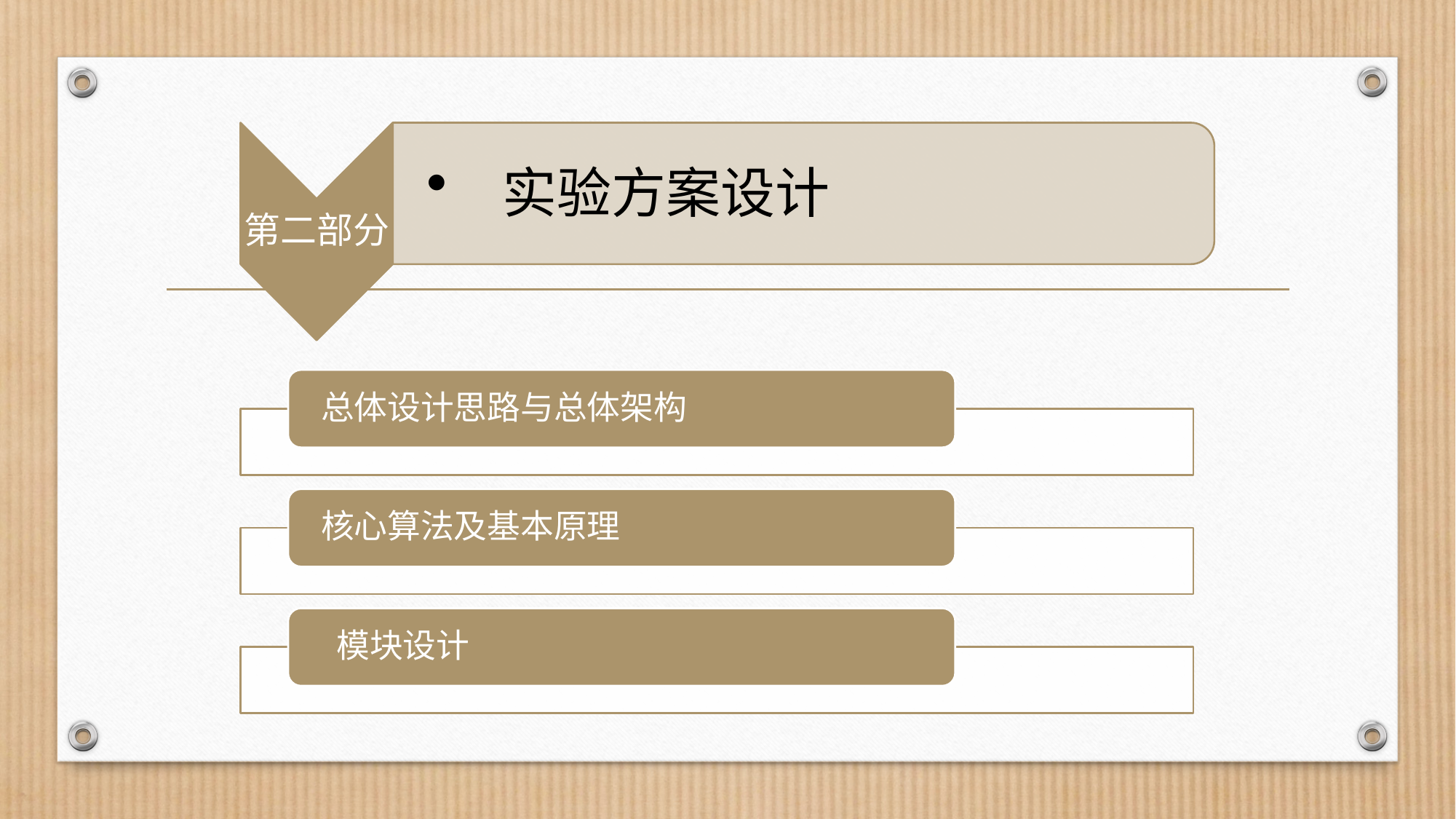

第二部分
  实验方案设计
总体设计思路与总体架构
核心算法及基本原理
 模块设计